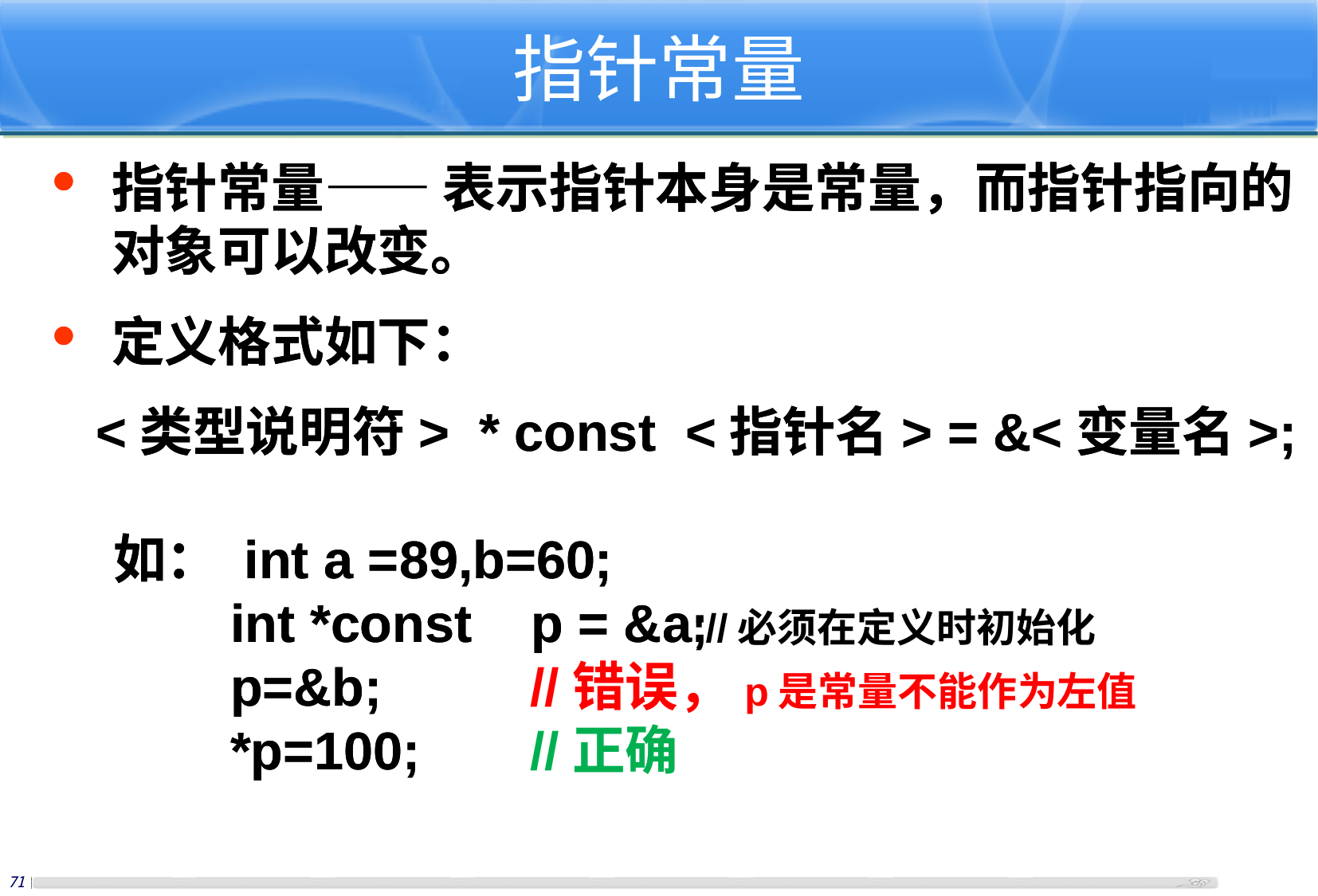

指针常量
指针常量—— 表示指针本身是常量，而指针指向的对象可以改变。
定义格式如下：
   <类型说明符>  * const  <指针名> = &<变量名>;

    如： int a =89,b=60;
	    int *const    p = &a;
	    p=&b;		//错误
	    *p=100;   	//正确

指针常量—— 表示指针本身是常量，而指针指向的对象可以改变。
定义格式如下：
   <类型说明符>  * const  <指针名> = &<变量名>;

    如： int a =89,b=60;
	    int *const    p = &a;//必须在定义时初始化
	    p=&b;		//错误，p是常量不能作为左值
	    *p=100;   	//正确